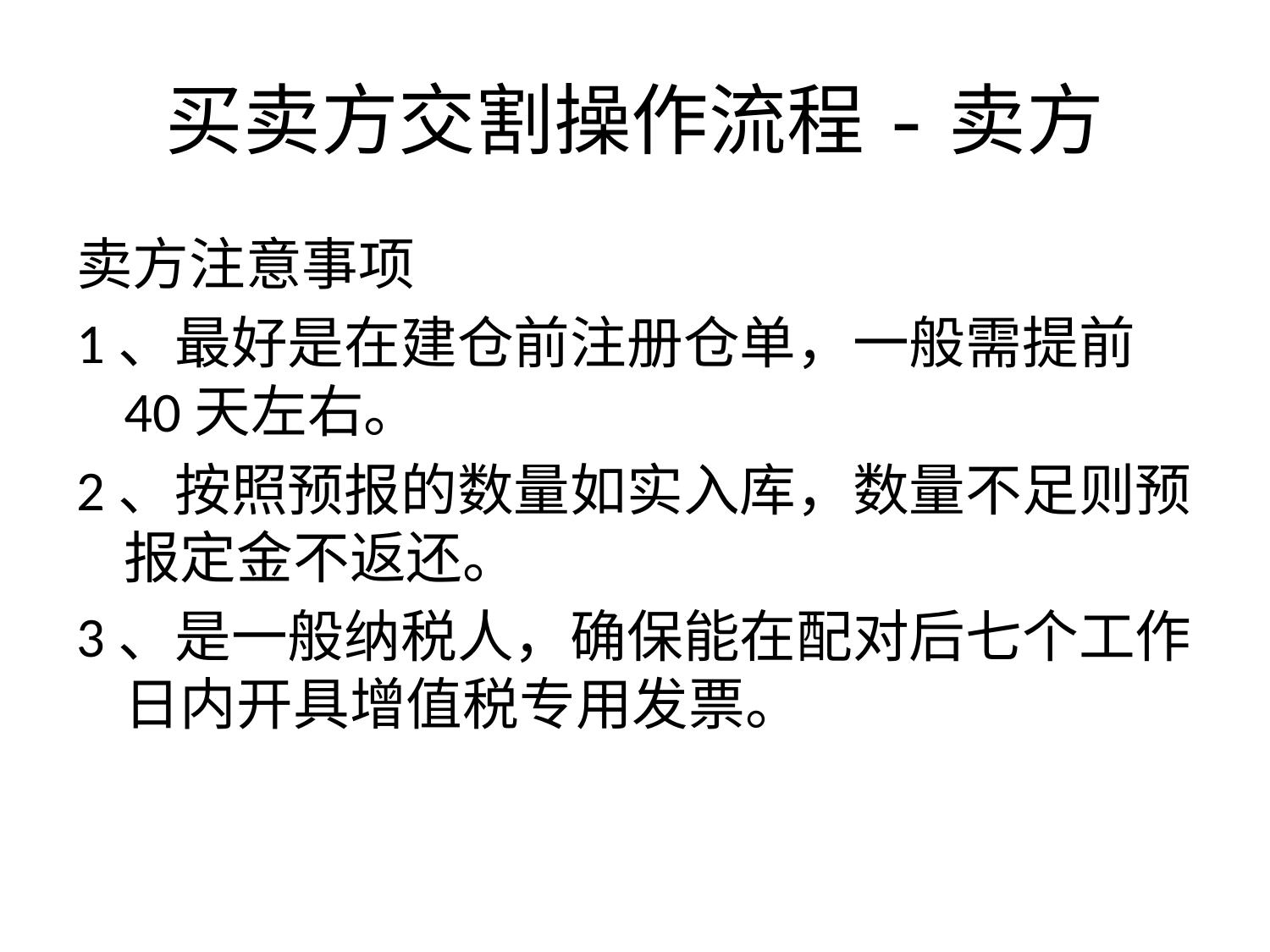

# 买卖方交割操作流程-卖方
卖方注意事项
1、最好是在建仓前注册仓单，一般需提前40天左右。
2、按照预报的数量如实入库，数量不足则预报定金不返还。
3、是一般纳税人，确保能在配对后七个工作日内开具增值税专用发票。